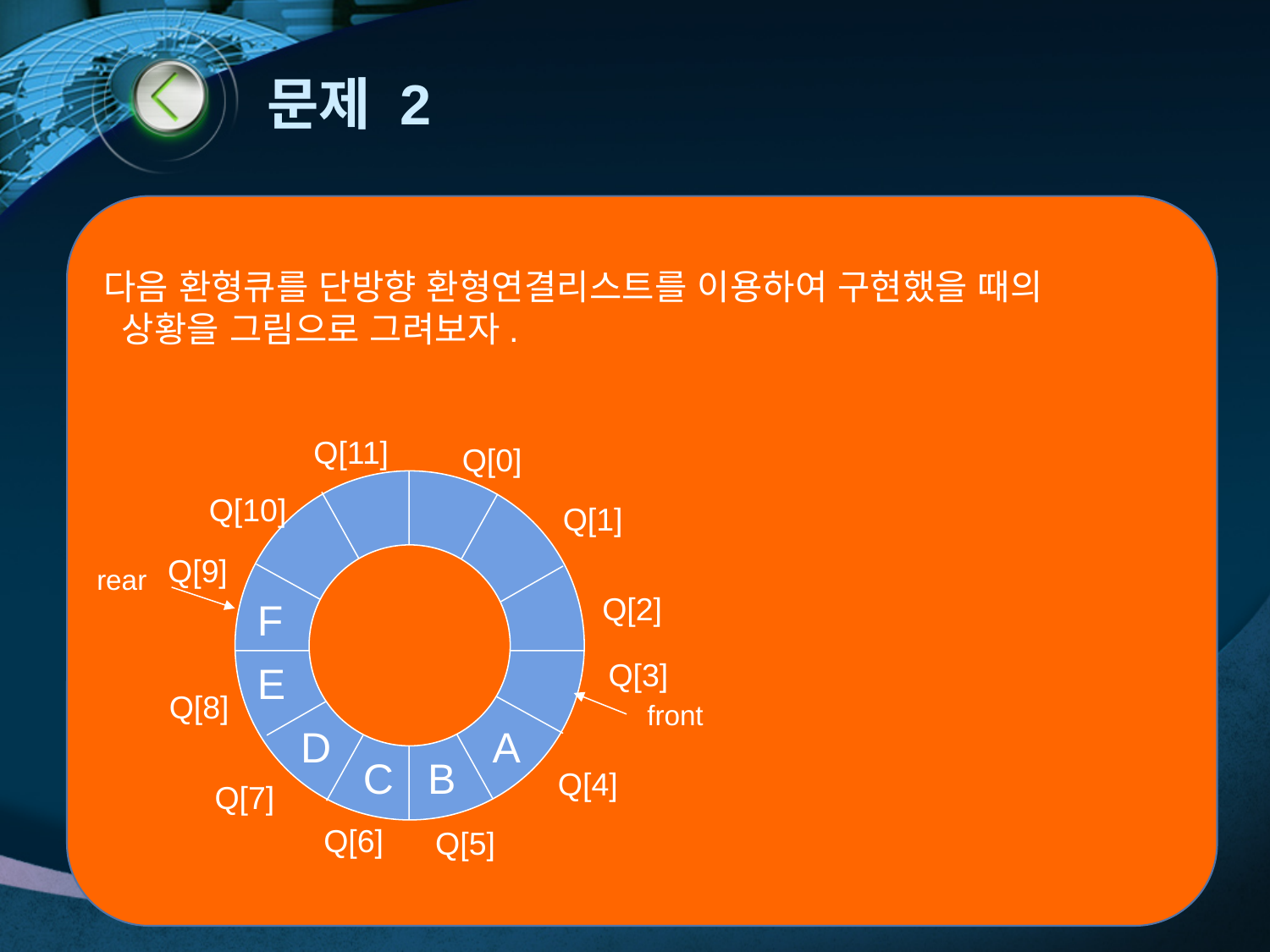

# 문제 2
다음 환형큐를 단방향 환형연결리스트를 이용하여 구현했을 때의
 상황을 그림으로 그려보자.

Q[11]
Q[0]

Q[10]

Q[1]

Q[9]

rear

Q[2]

F
Q[3]

E
Q[8]
front

D
A
C
B
Q[4]
Q[7]
Q[6]
Q[5]